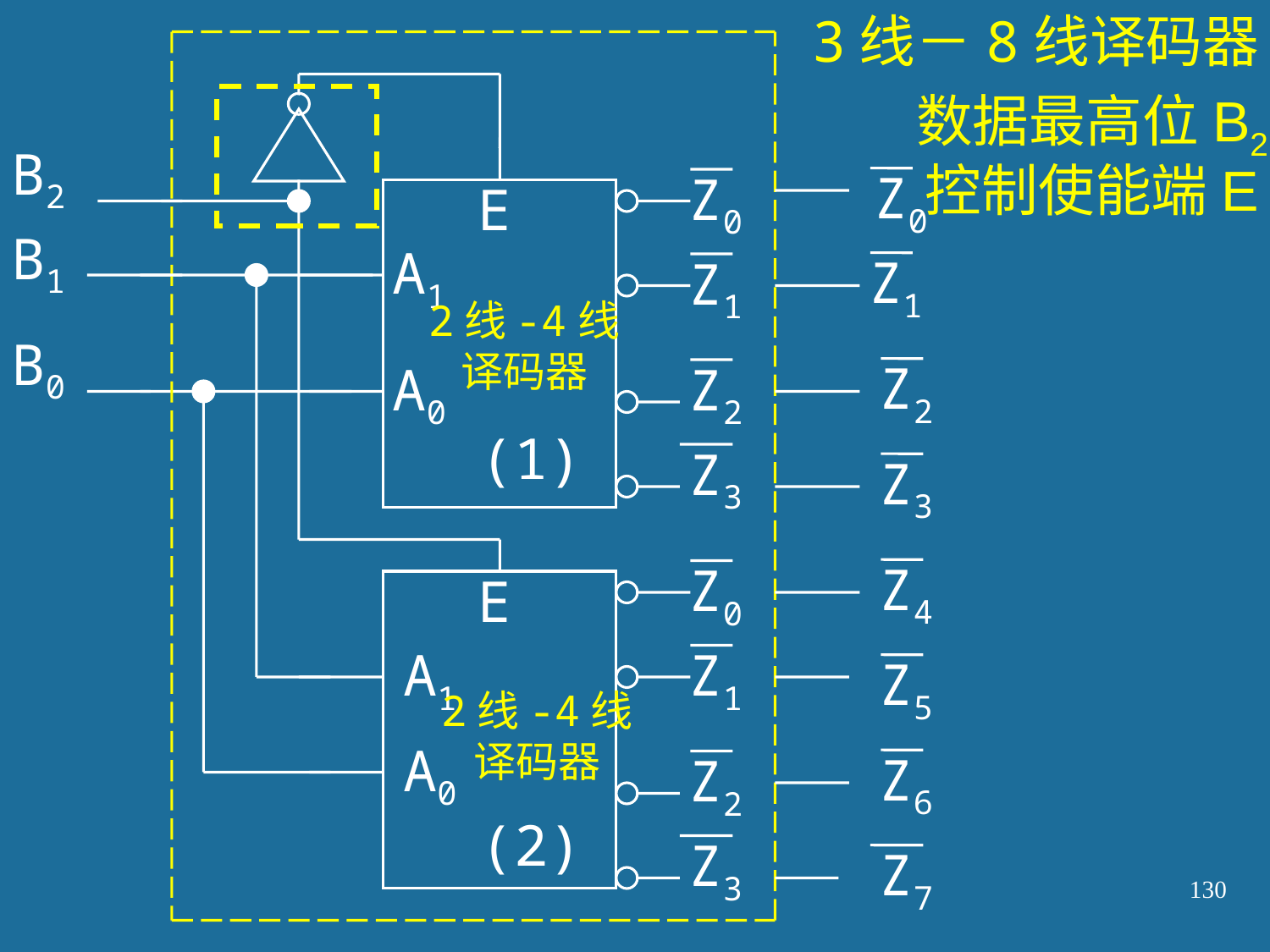

3线－8线译码器

数据最高位B2
控制使能端E
B2
Z0

B1
Z1

B0
Z2

Z3

Z4

Z5

Z6

Z7

Z0
E

A1
Z1

2线-4线
译码器
A0
Z2

(1)
Z3

Z0
E

A1
Z1

2线-4线
译码器
A0
Z2

(2)
Z3

130